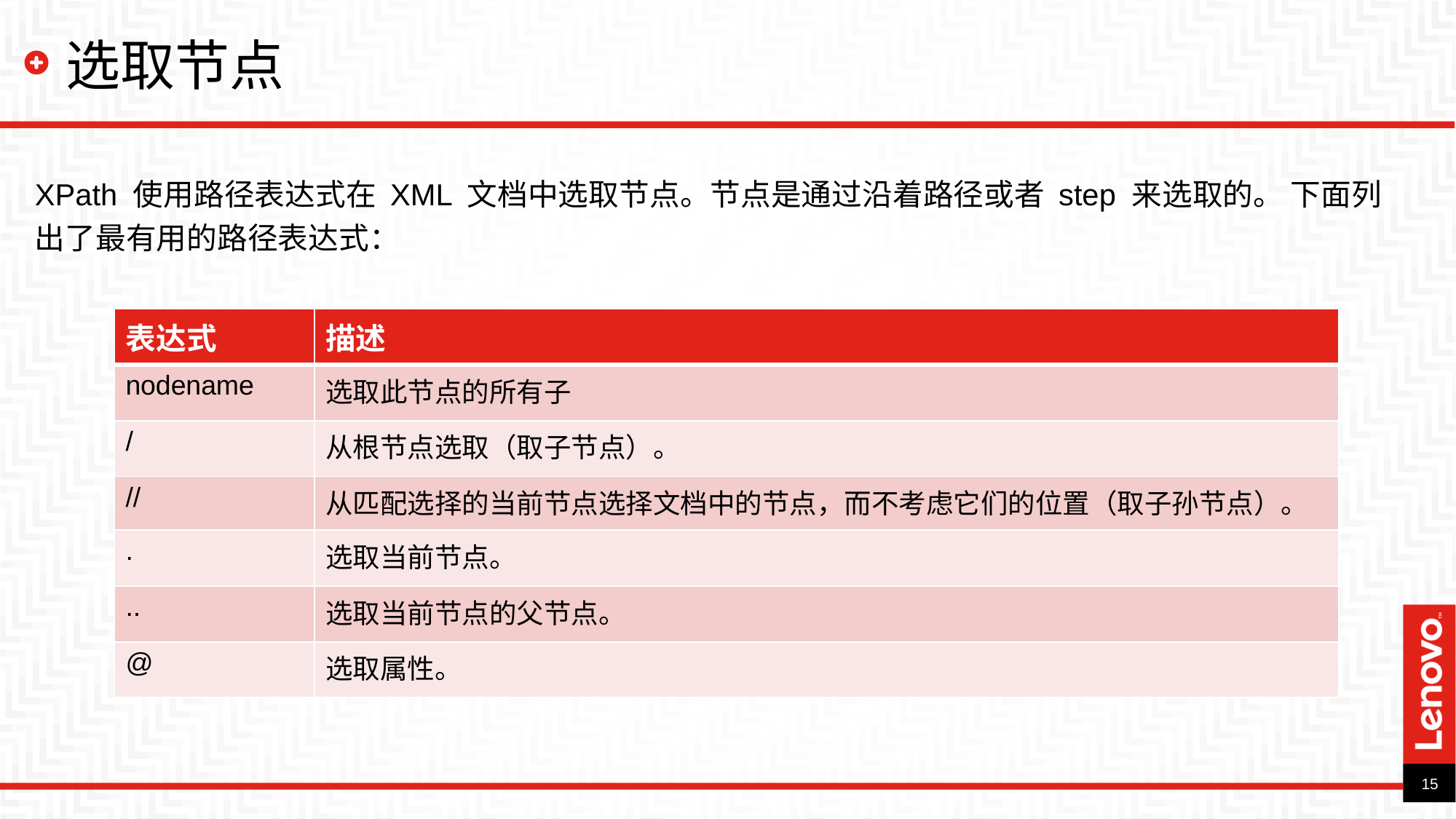

选取节点

XPath 使用路径表达式在 XML 文档中选取节点。节点是通过沿着路径或者 step 来选取的。 下面列出了最有用的路径表达式：
| 表达式 | 描述 |
| --- | --- |
| nodename | 选取此节点的所有子 |
| / | 从根节点选取（取子节点）。 |
| // | 从匹配选择的当前节点选择文档中的节点，而不考虑它们的位置（取子孙节点）。 |
| . | 选取当前节点。 |
| .. | 选取当前节点的父节点。 |
| @ | 选取属性。 |